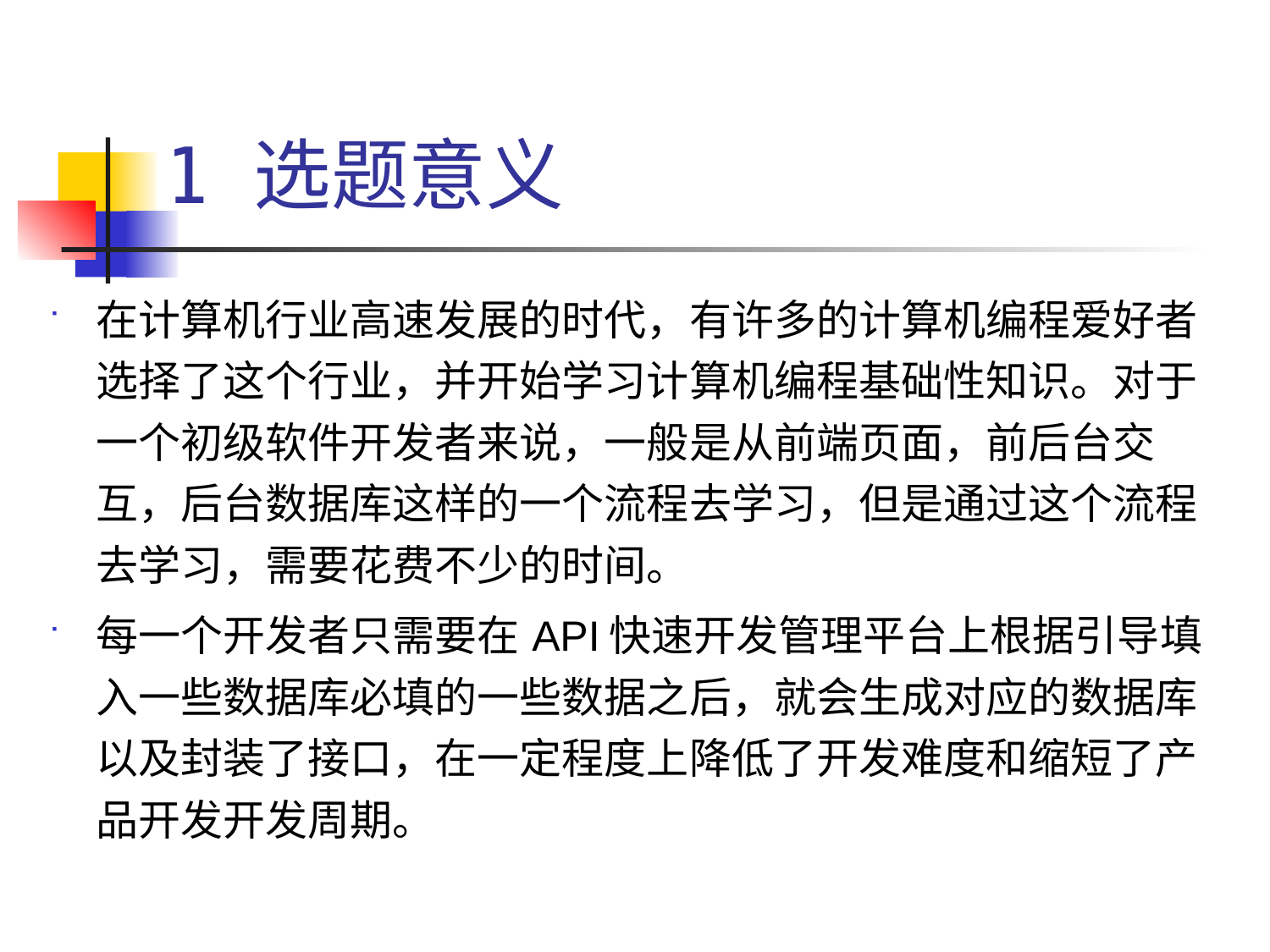

1 选题意义
在计算机行业高速发展的时代，有许多的计算机编程爱好者选择了这个行业，并开始学习计算机编程基础性知识。对于一个初级软件开发者来说，一般是从前端页面，前后台交互，后台数据库这样的一个流程去学习，但是通过这个流程去学习，需要花费不少的时间。
每一个开发者只需要在API快速开发管理平台上根据引导填入一些数据库必填的一些数据之后，就会生成对应的数据库以及封装了接口，在一定程度上降低了开发难度和缩短了产品开发开发周期。